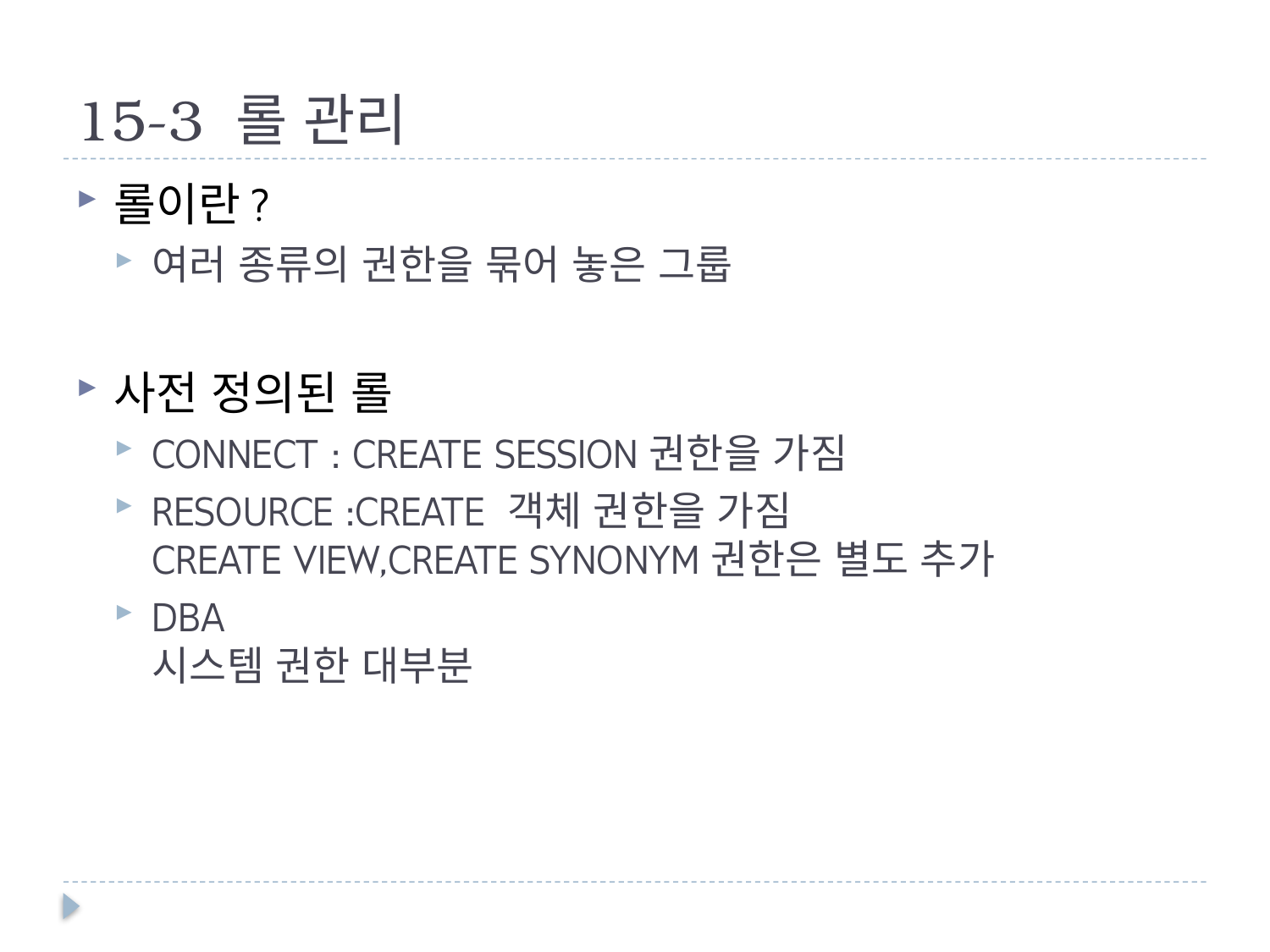

# 15-3 롤 관리
롤이란?
여러 종류의 권한을 묶어 놓은 그룹

사전 정의된 롤
CONNECT : CREATE SESSION권한을 가짐
RESOURCE :CREATE 객체 권한을 가짐
CREATE VIEW,CREATE SYNONYM권한은 별도 추가
DBA
시스템 권한 대부분